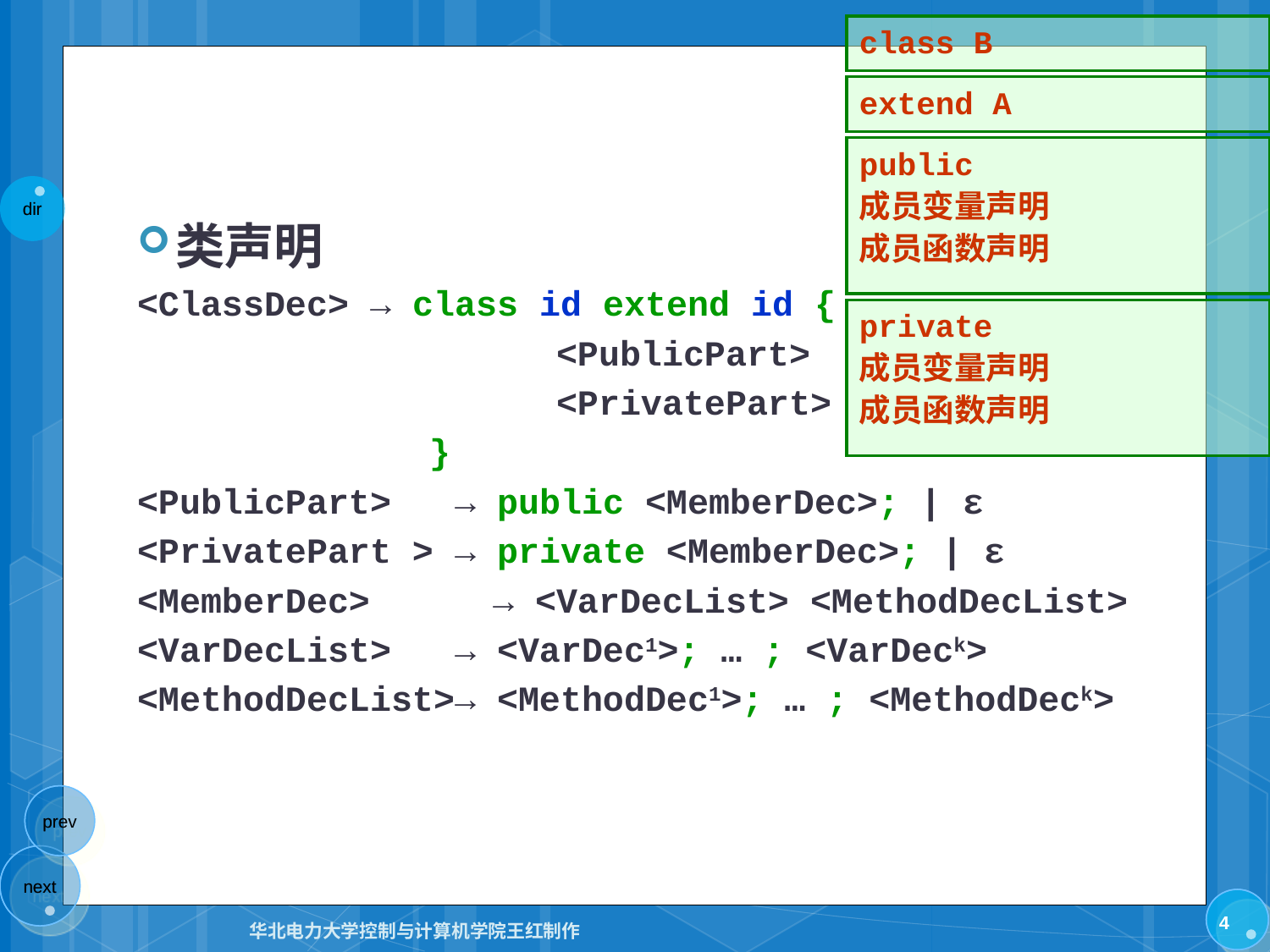

class B
extend A
public
成员变量声明
成员函数声明
类声明
<ClassDec> → class id extend id {
				<PublicPart>
				<PrivatePart>
			}
<PublicPart>   → public <MemberDec>; | ε
<PrivatePart > → private <MemberDec>; | ε
<MemberDec>	   → <VarDecList> <MethodDecList>
<VarDecList>   → <VarDec1>; … ; <VarDeck>
<MethodDecList>→ <MethodDec1>; … ; <MethodDeck>
private
成员变量声明
成员函数声明
4
华北电力大学控制与计算机学院王红制作